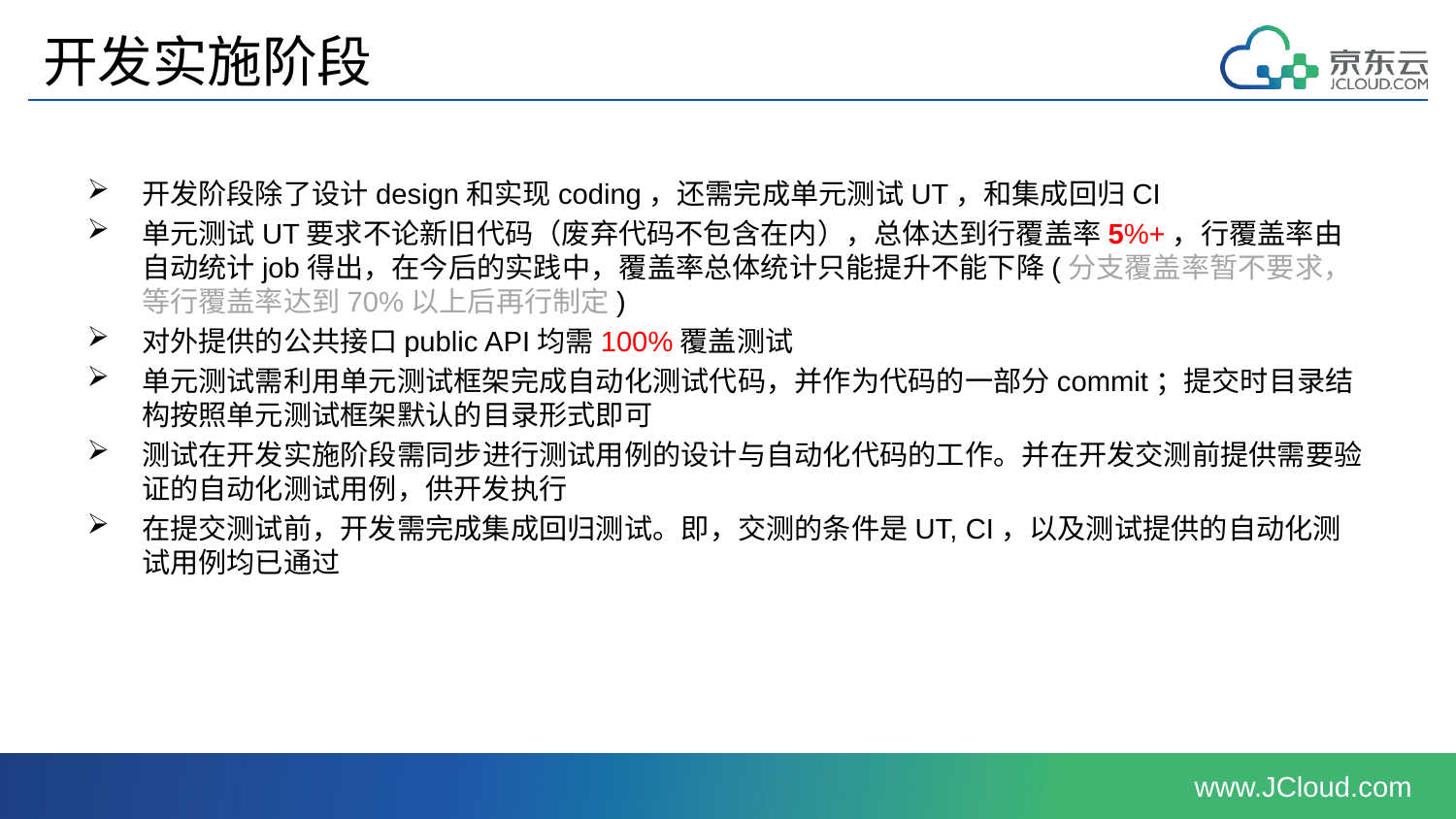

# 开发实施阶段
开发阶段除了设计design和实现coding，还需完成单元测试UT，和集成回归CI
单元测试UT要求不论新旧代码（废弃代码不包含在内），总体达到行覆盖率5%+，行覆盖率由自动统计job得出，在今后的实践中，覆盖率总体统计只能提升不能下降(分支覆盖率暂不要求，等行覆盖率达到70%以上后再行制定)
对外提供的公共接口public API均需100%覆盖测试
单元测试需利用单元测试框架完成自动化测试代码，并作为代码的一部分commit；提交时目录结构按照单元测试框架默认的目录形式即可
测试在开发实施阶段需同步进行测试用例的设计与自动化代码的工作。并在开发交测前提供需要验证的自动化测试用例，供开发执行
在提交测试前，开发需完成集成回归测试。即，交测的条件是UT, CI，以及测试提供的自动化测试用例均已通过